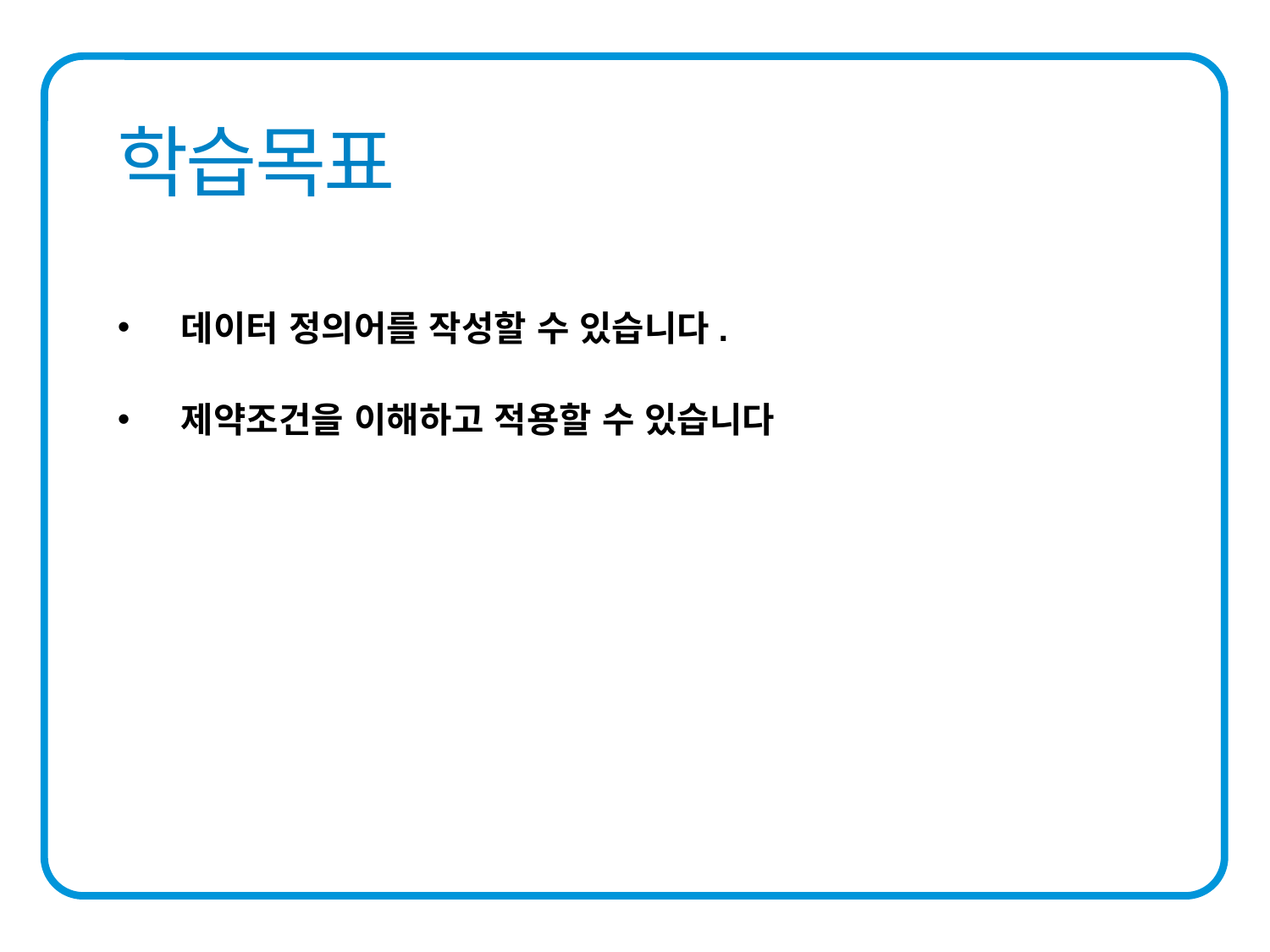

데이터 정의어를 작성할 수 있습니다.
제약조건을 이해하고 적용할 수 있습니다